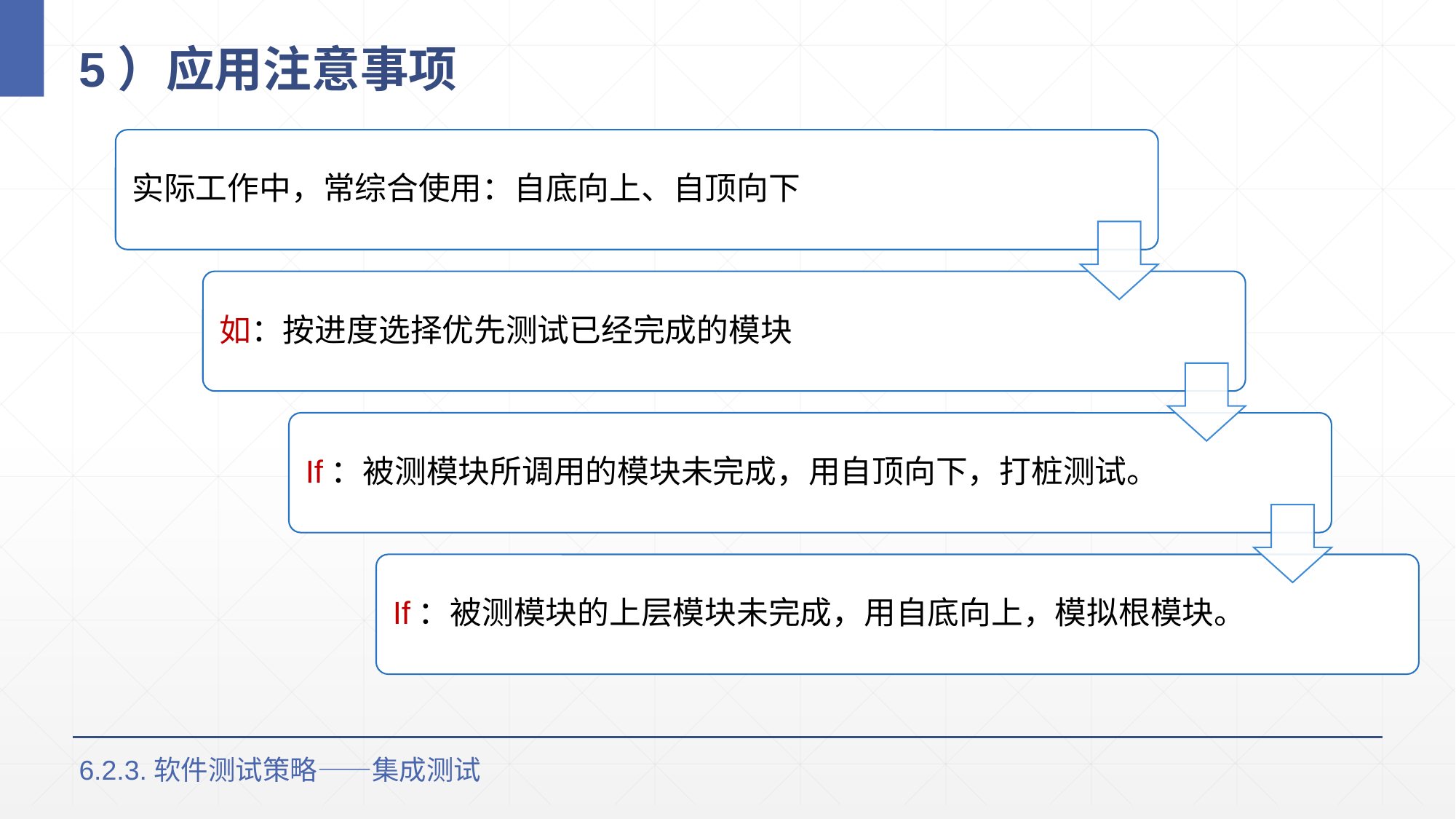

# 5）应用注意事项
实际工作中，常综合使用：自底向上、自顶向下
如：按进度选择优先测试已经完成的模块
If：被测模块所调用的模块未完成，用自顶向下，打桩测试。
If：被测模块的上层模块未完成，用自底向上，模拟根模块。

6.2.3.软件测试策略——集成测试